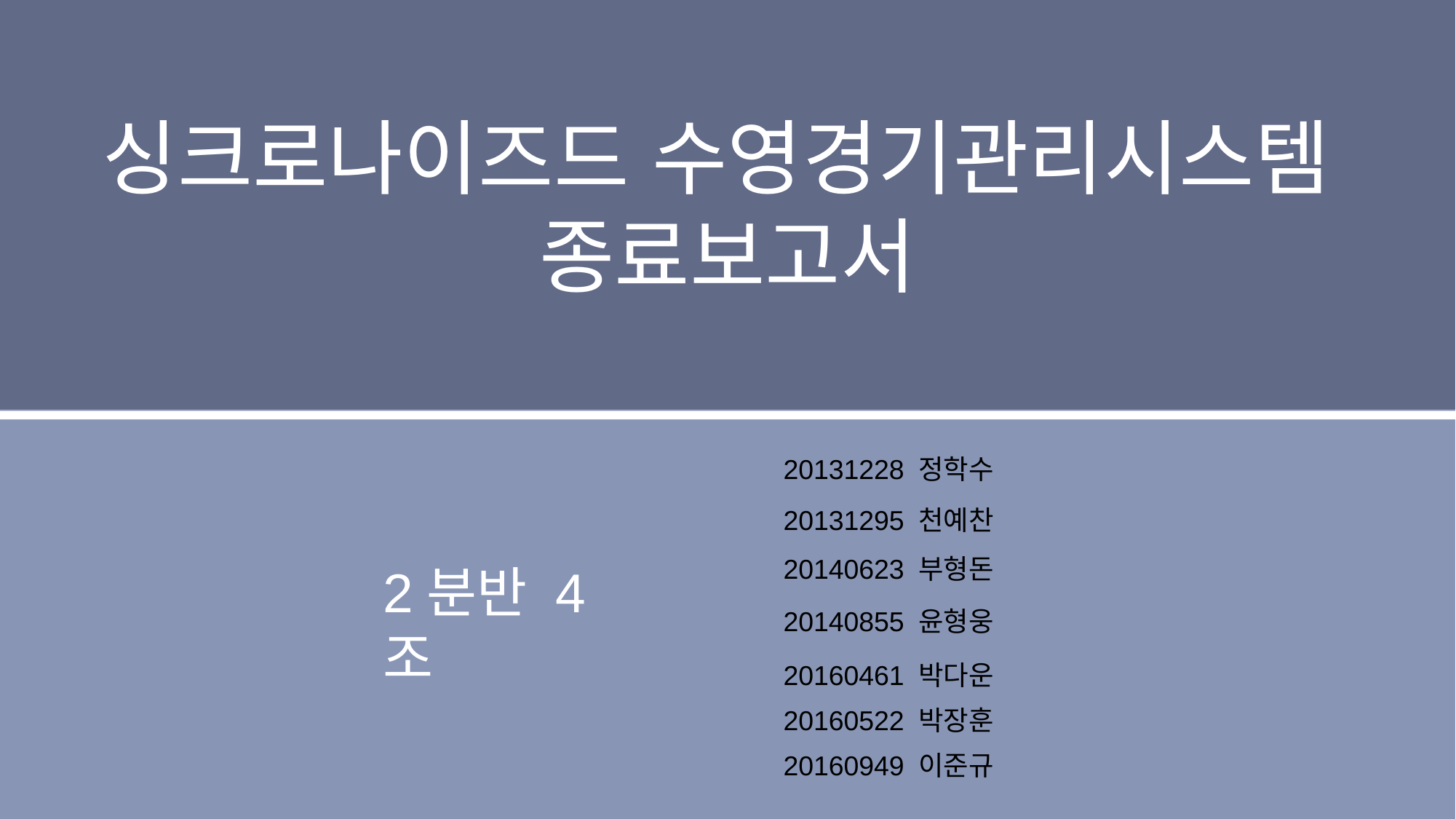

싱크로나이즈드 수영경기관리시스템
종료보고서

20131228 정학수
20131295 천예찬
20140623 부형돈
2분반 4조
20140855 윤형웅
20160461 박다운
20160522 박장훈
20160949 이준규